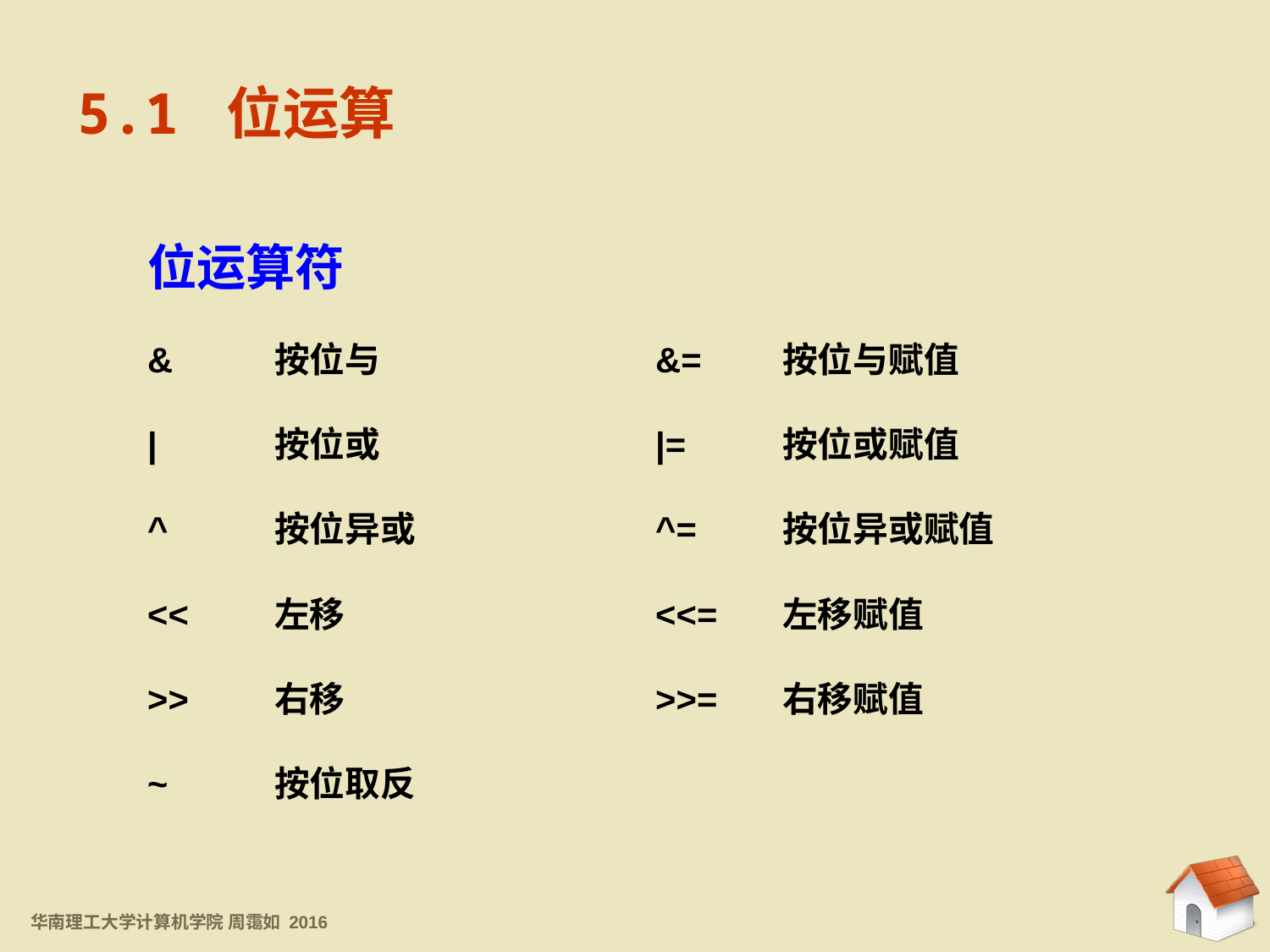

5.1 位运算
位运算符
&	按位与			&=	按位与赋值
|	按位或			|=	按位或赋值
^	按位异或		^=	按位异或赋值
<<	左移			<<=	左移赋值
>>	右移			>>=	右移赋值
~	按位取反